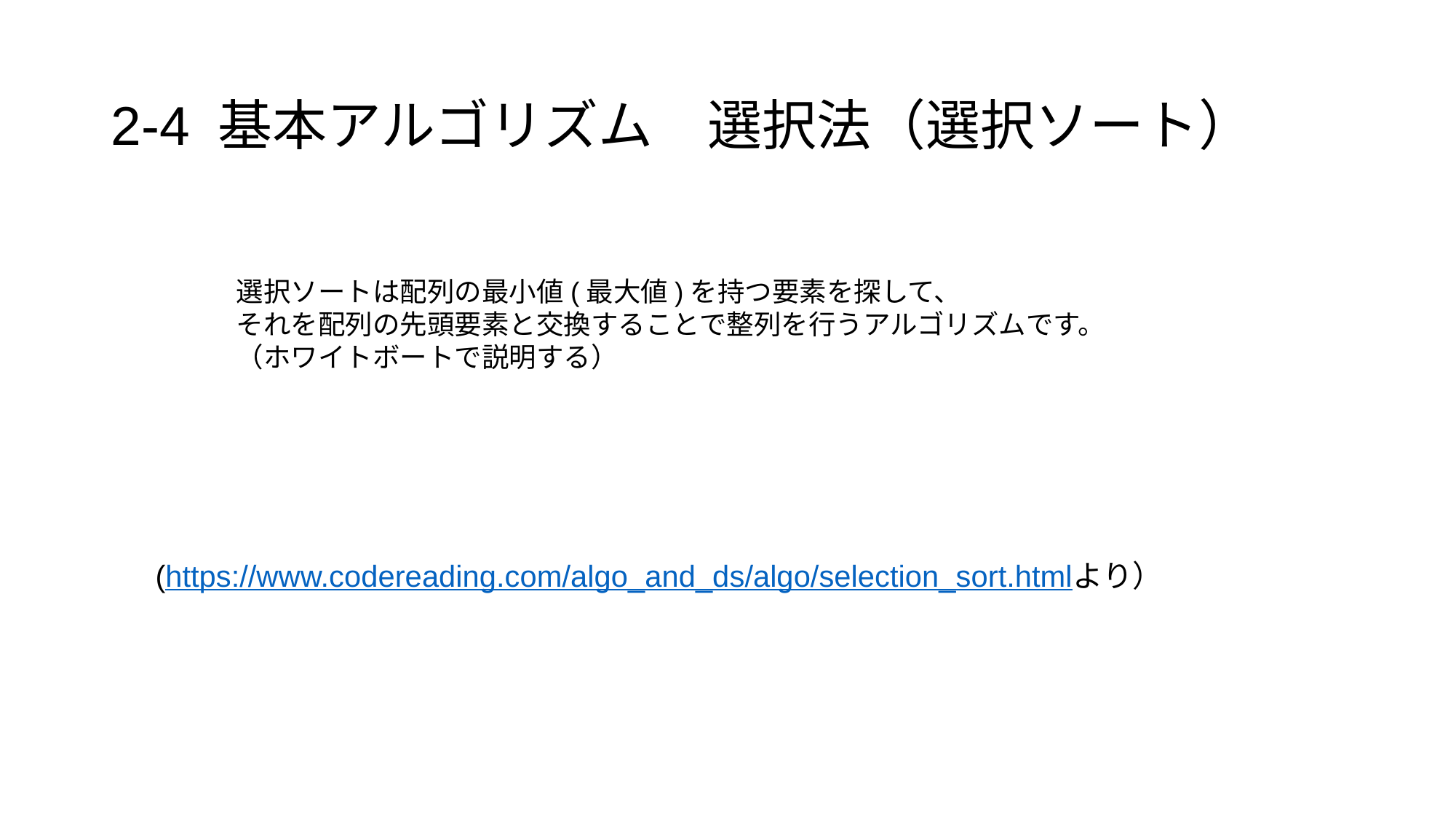

# 2-4 基本アルゴリズム　選択法（選択ソート）
選択ソートは配列の最小値(最大値)を持つ要素を探して、
それを配列の先頭要素と交換することで整列を行うアルゴリズムです。
（ホワイトボートで説明する）

(https://www.codereading.com/algo_and_ds/algo/selection_sort.htmlより）